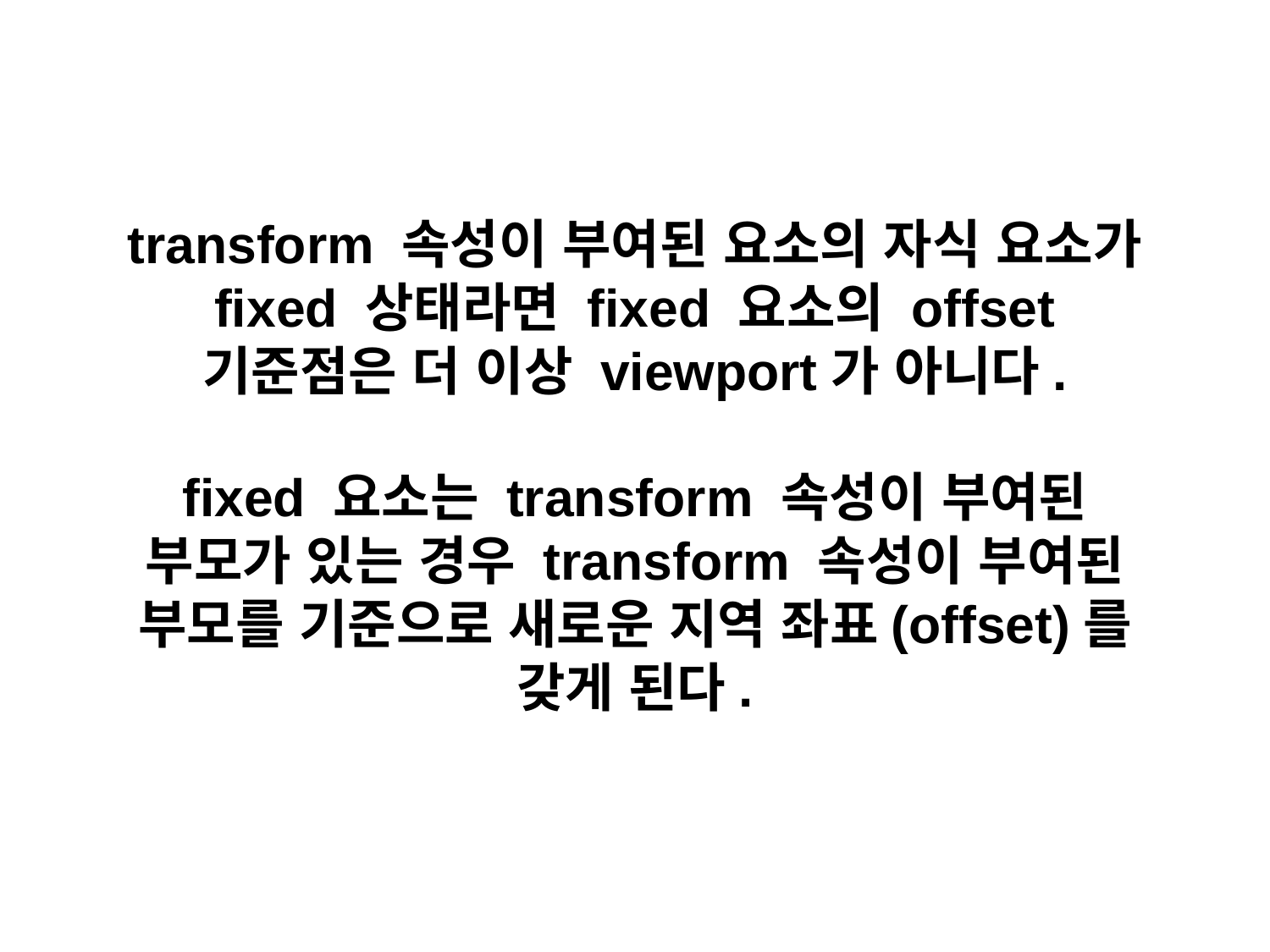

# transform 속성이 부여된 요소의 자식 요소가 fixed 상태라면 fixed 요소의 offset 기준점은 더 이상 viewport가 아니다.

fixed 요소는 transform 속성이 부여된 부모가 있는 경우 transform 속성이 부여된 부모를 기준으로 새로운 지역 좌표(offset)를 갖게 된다.